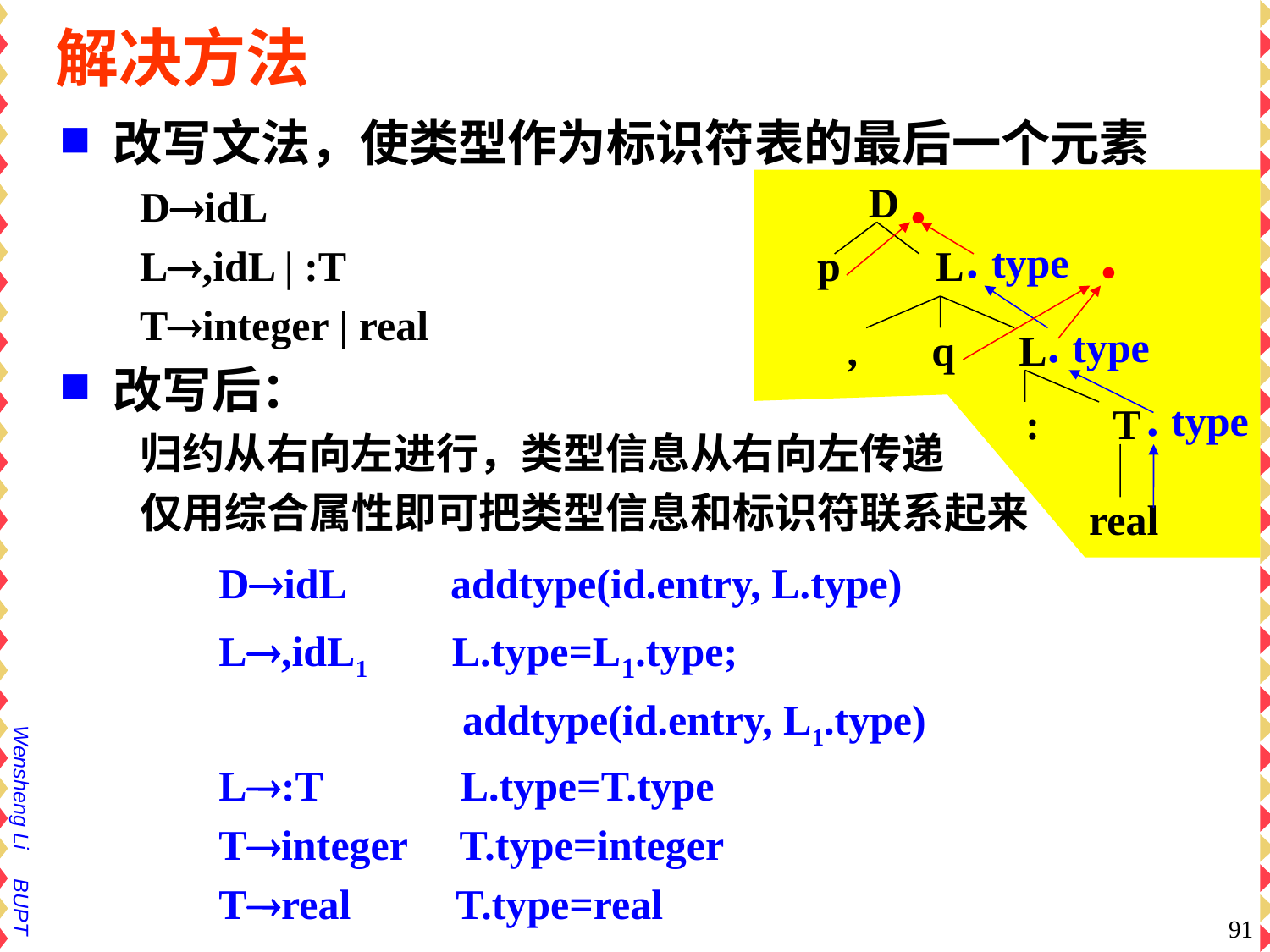

# 解决方法
改写文法，使类型作为标识符表的最后一个元素
D→idL
L→,idL | :T
T→integer | real
改写后：
归约从右向左进行，类型信息从右向左传递
仅用综合属性即可把类型信息和标识符联系起来
.
.
. type

. type
. type
D

p         L

,       q      L

:       T

real

D→idL          addtype(id.entry, L.type)
L→,idL1        L.type=L1.type;
                addtype(id.entry, L1.type)
L→:T             L.type=T.type
T→integer     T.type=integer
T→real          T.type=real
91